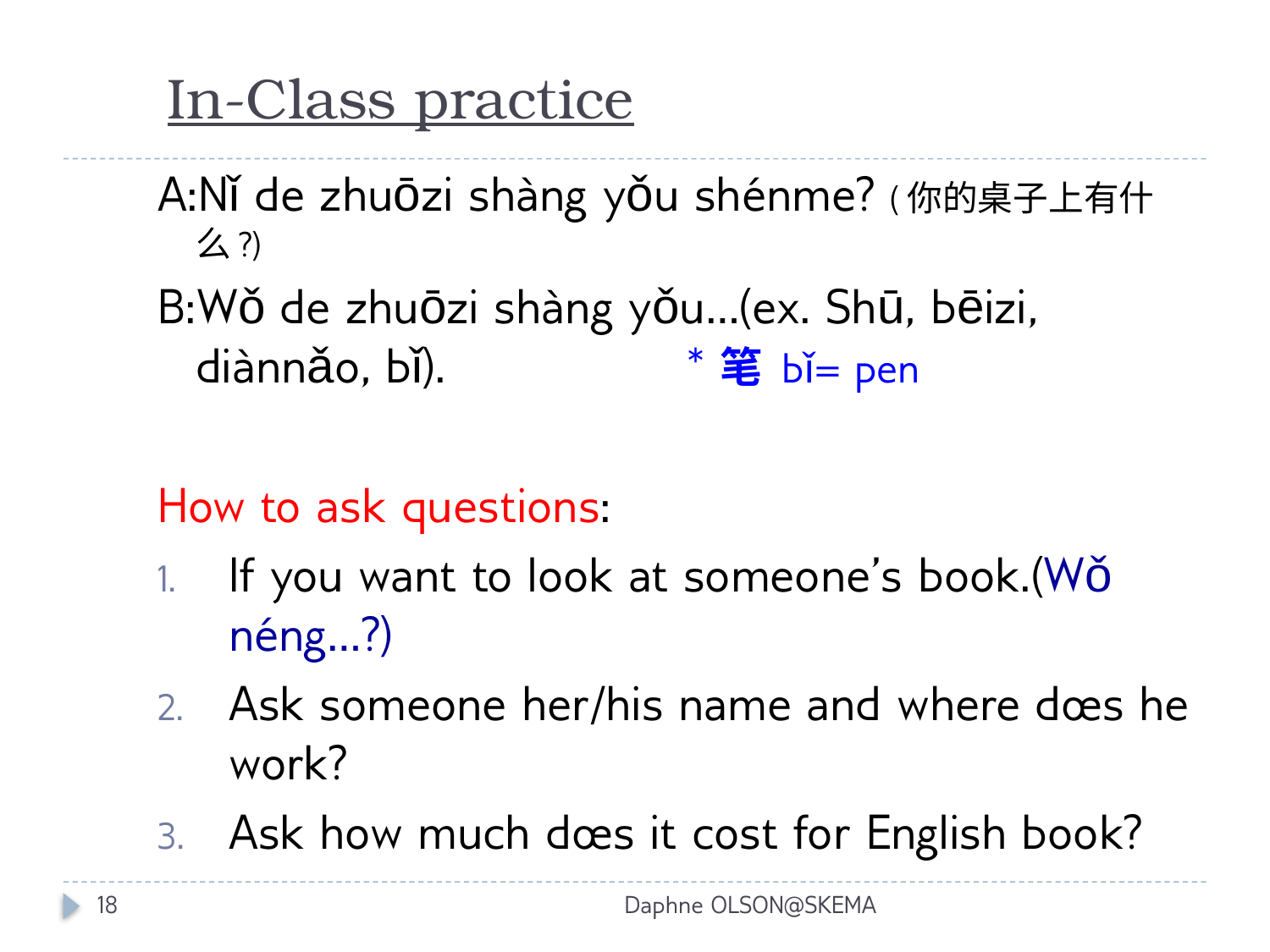

# In-Class practice
A:Nǐ de zhuōzi shàng yǒu shénme? (你的桌子上有什么?)
B:Wǒ de zhuōzi shàng yǒu…(ex. Shū, bēizi, diànnǎo, bǐ).                *笔 bǐ= pen

How to ask questions:
If you want to look at someone’s book.(Wǒ néng…?)
Ask someone her/his name and where does he work?
Ask how much does it cost for English book?

18
Daphne OLSON@SKEMA